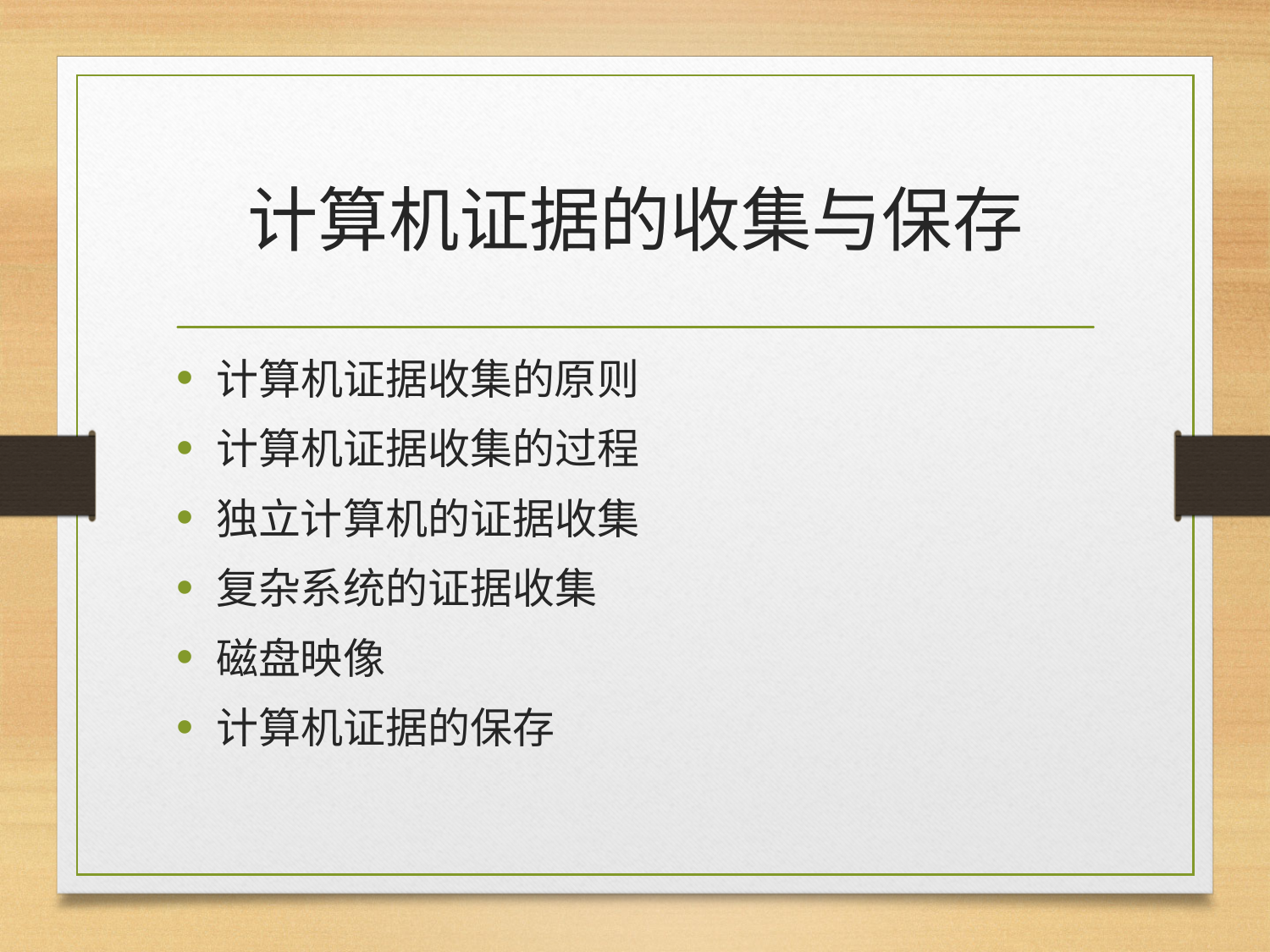

# 计算机证据的收集与保存
计算机证据收集的原则
计算机证据收集的过程
独立计算机的证据收集
复杂系统的证据收集
磁盘映像
计算机证据的保存